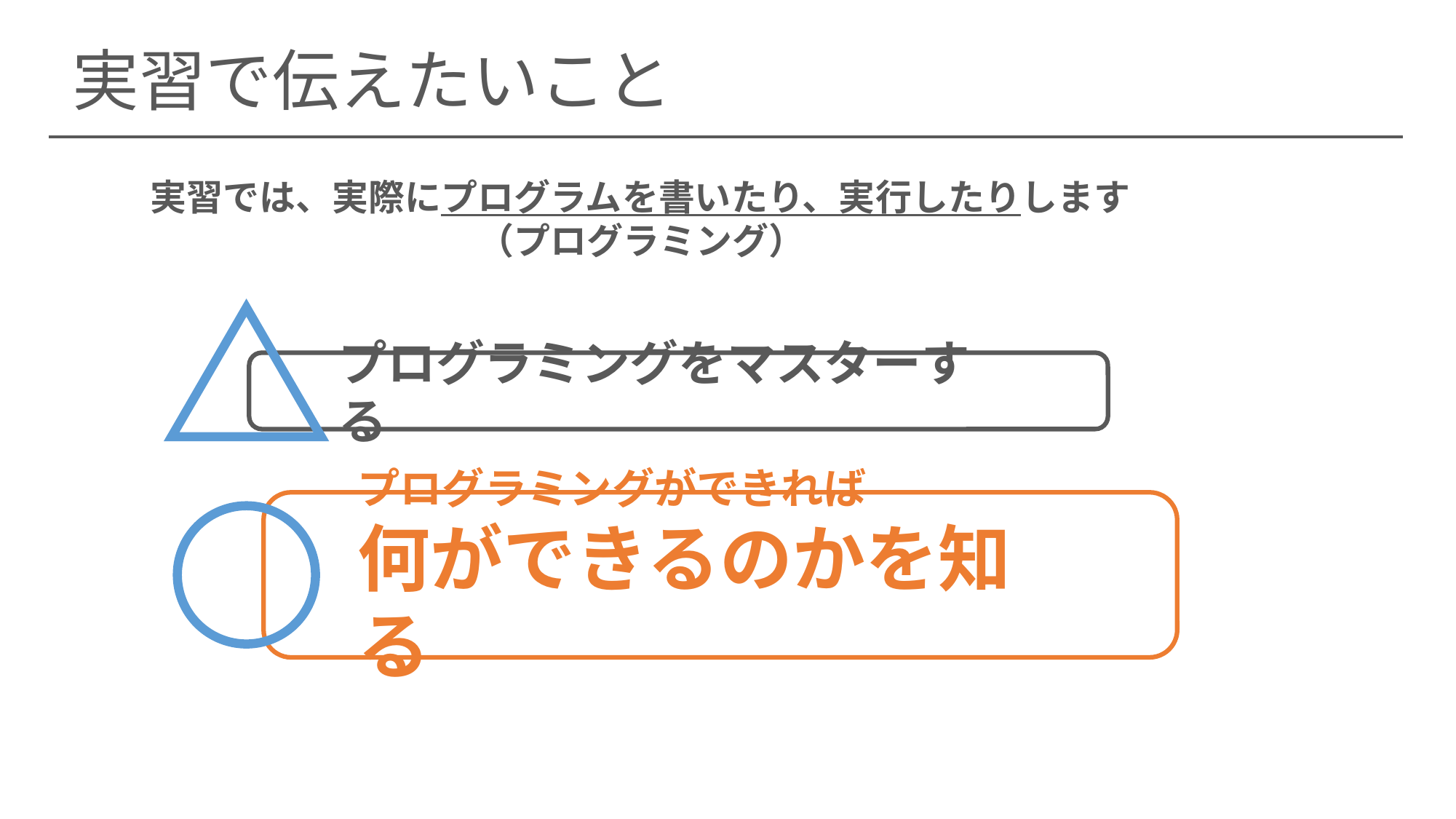

実習で伝えたいこと
実習では、実際にプログラムを書いたり、実行したりします
			（プログラミング）

プログラミングをマスターする
プログラミングができれば
何ができるのかを知る